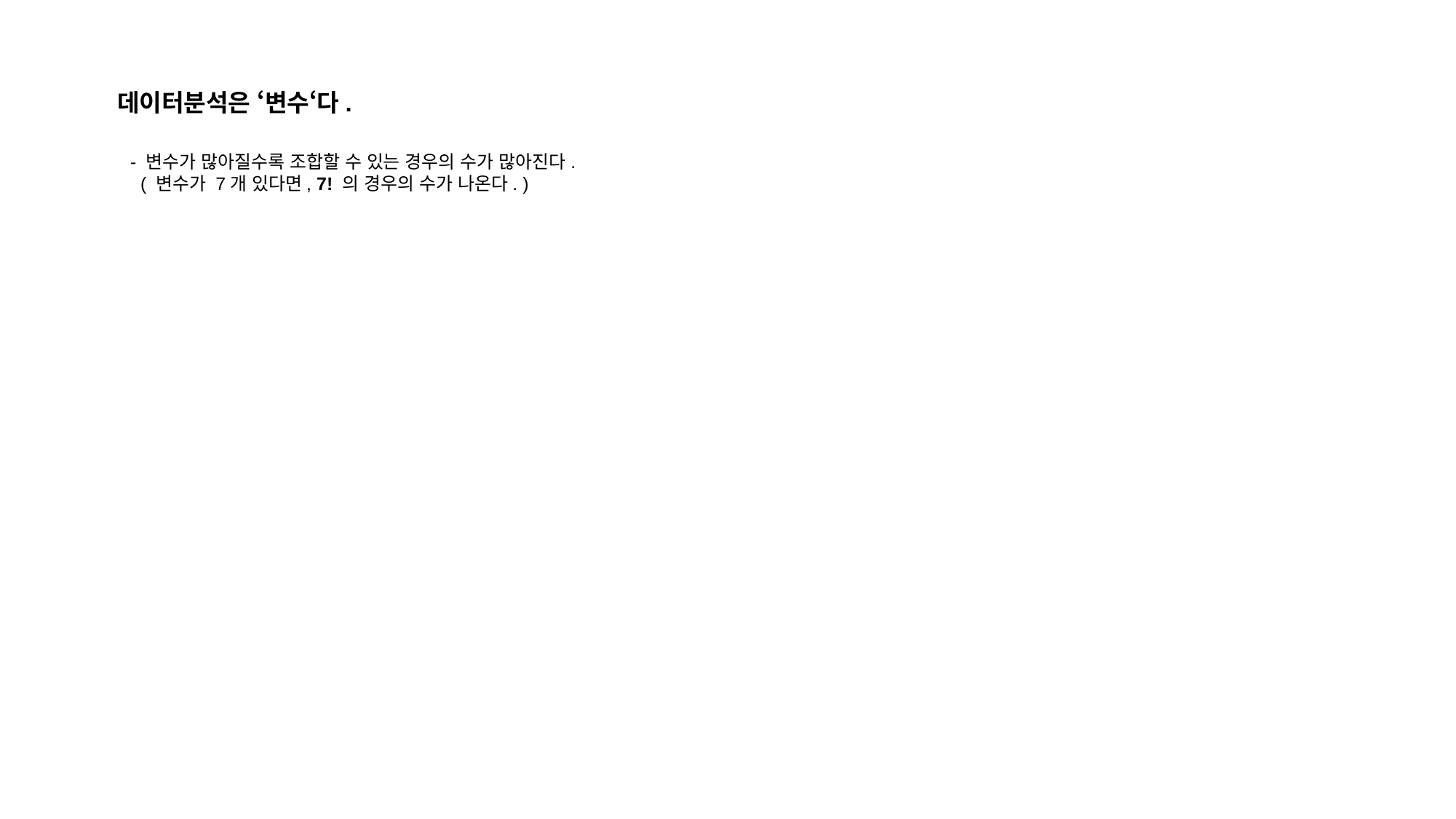

데이터분석은 ‘변수‘다.
- 변수가 많아질수록 조합할 수 있는 경우의 수가 많아진다.
  ( 변수가 7개 있다면, 7! 의 경우의 수가 나온다. )